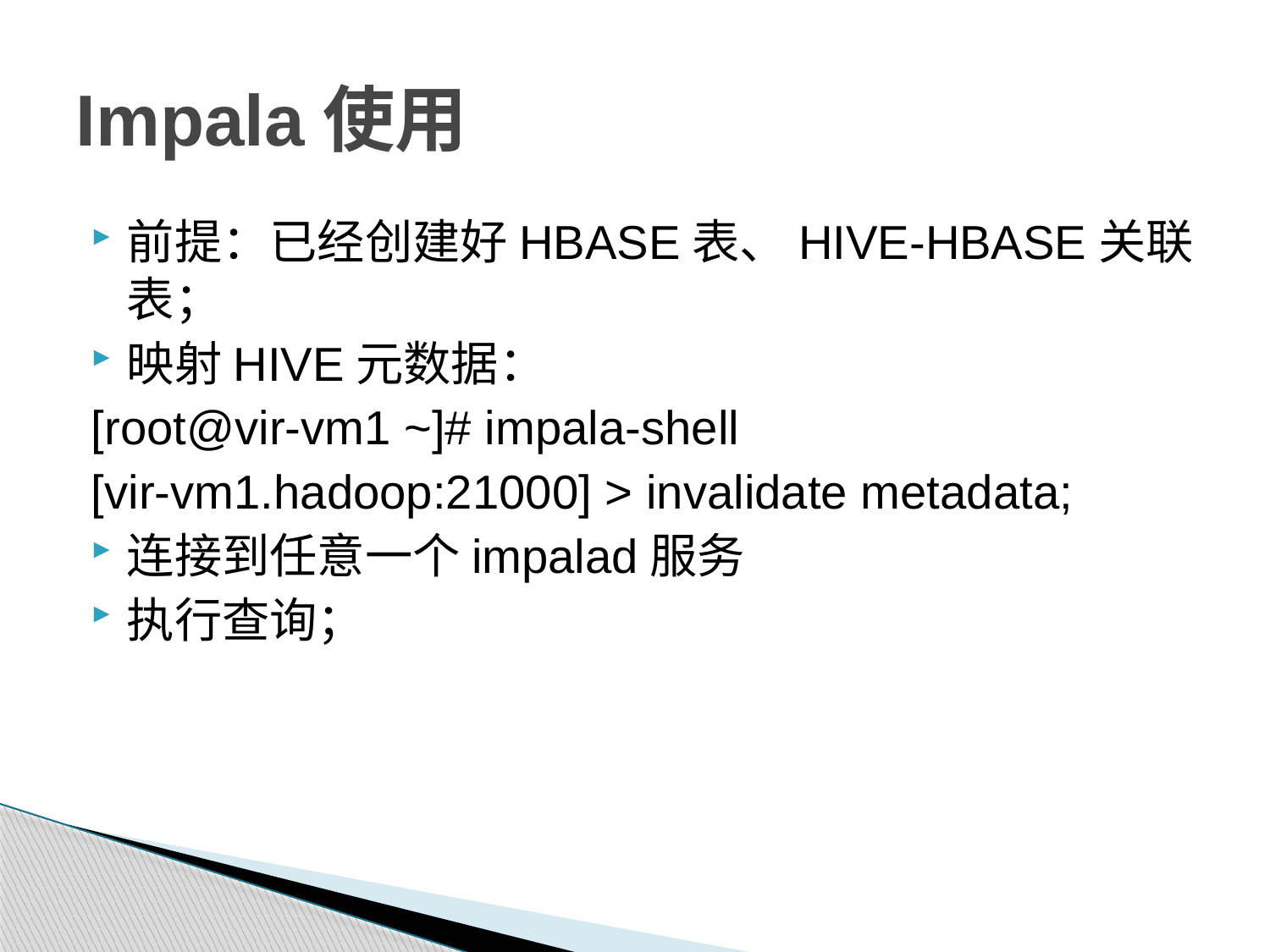

# Impala使用
前提：已经创建好HBASE表、HIVE-HBASE关联表；
映射HIVE元数据：
[root@vir-vm1 ~]# impala-shell
[vir-vm1.hadoop:21000] > invalidate metadata;
连接到任意一个impalad服务
执行查询；